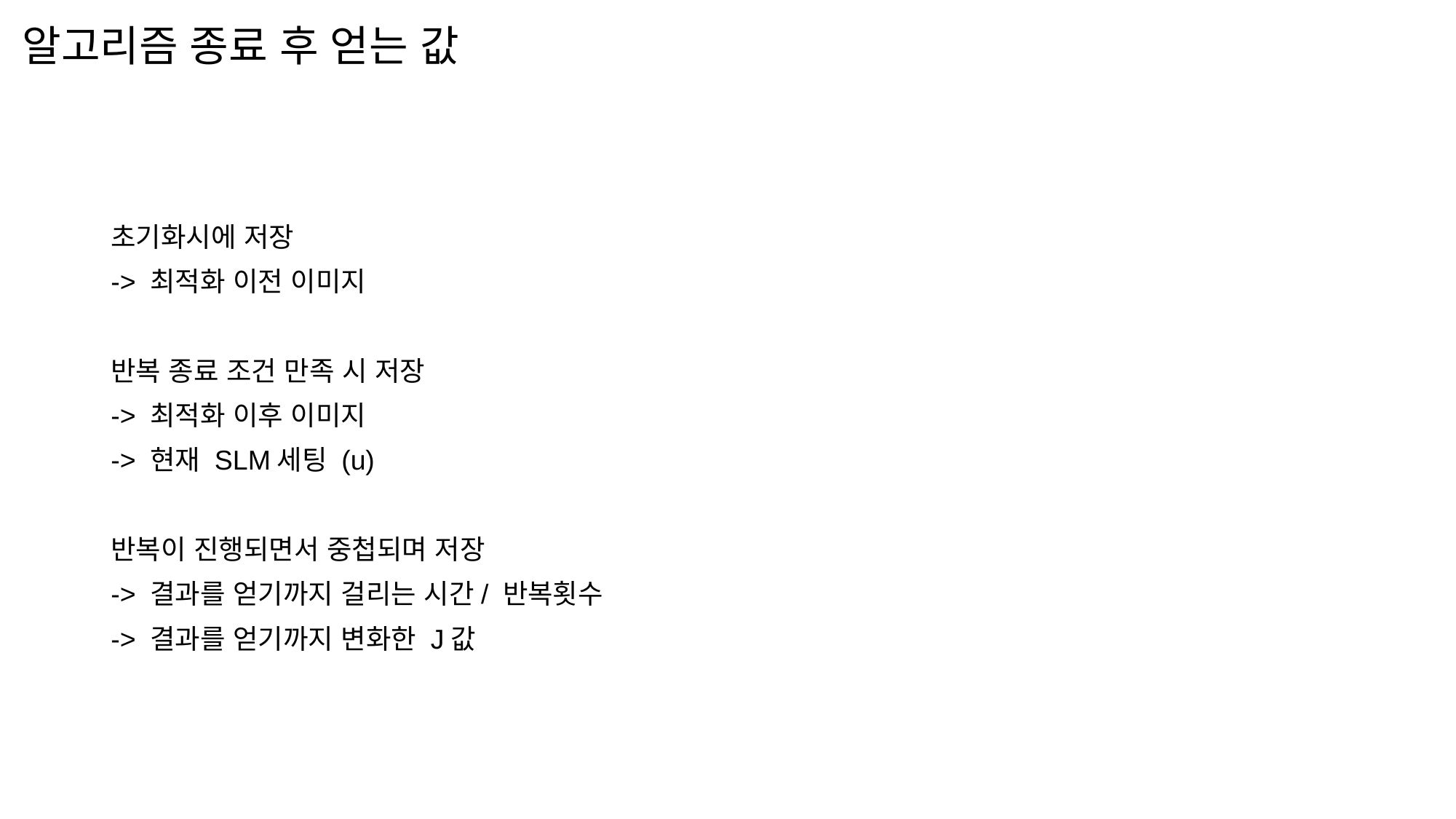

# 알고리즘 종료 후 얻는 값
초기화시에 저장
-> 최적화 이전 이미지

반복 종료 조건 만족 시 저장
-> 최적화 이후 이미지
-> 현재 SLM세팅 (u)

반복이 진행되면서 중첩되며 저장
-> 결과를 얻기까지 걸리는 시간/ 반복횟수
-> 결과를 얻기까지 변화한 J값